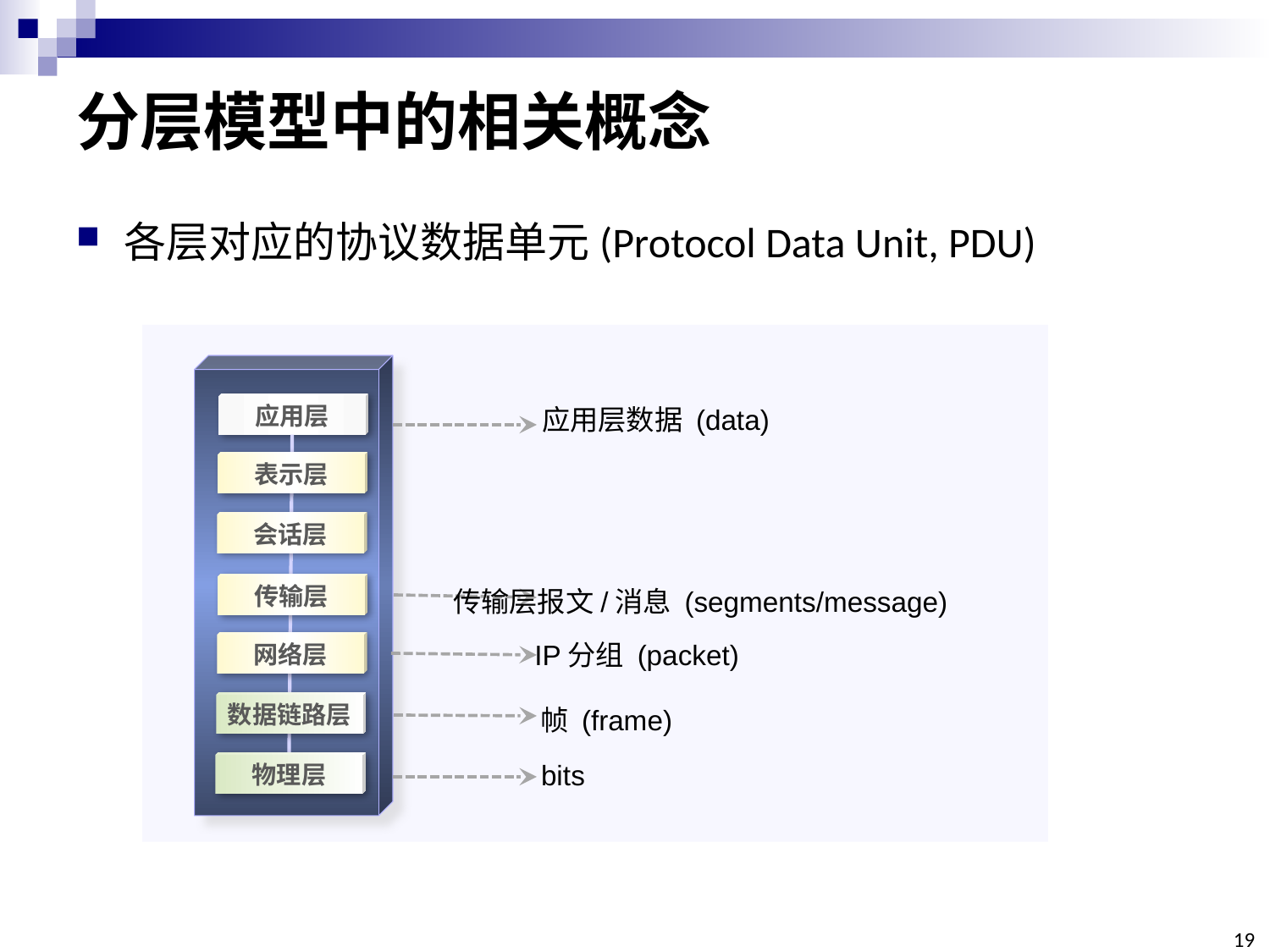

# 分层模型中的相关概念
各层对应的协议数据单元(Protocol Data Unit, PDU)

应用层
表示层
会话层
传输层
网络层
数据链路层
物理层
应用层数据 (data)
传输层报文/消息 (segments/message)
IP分组 (packet)
帧 (frame)
bits
19